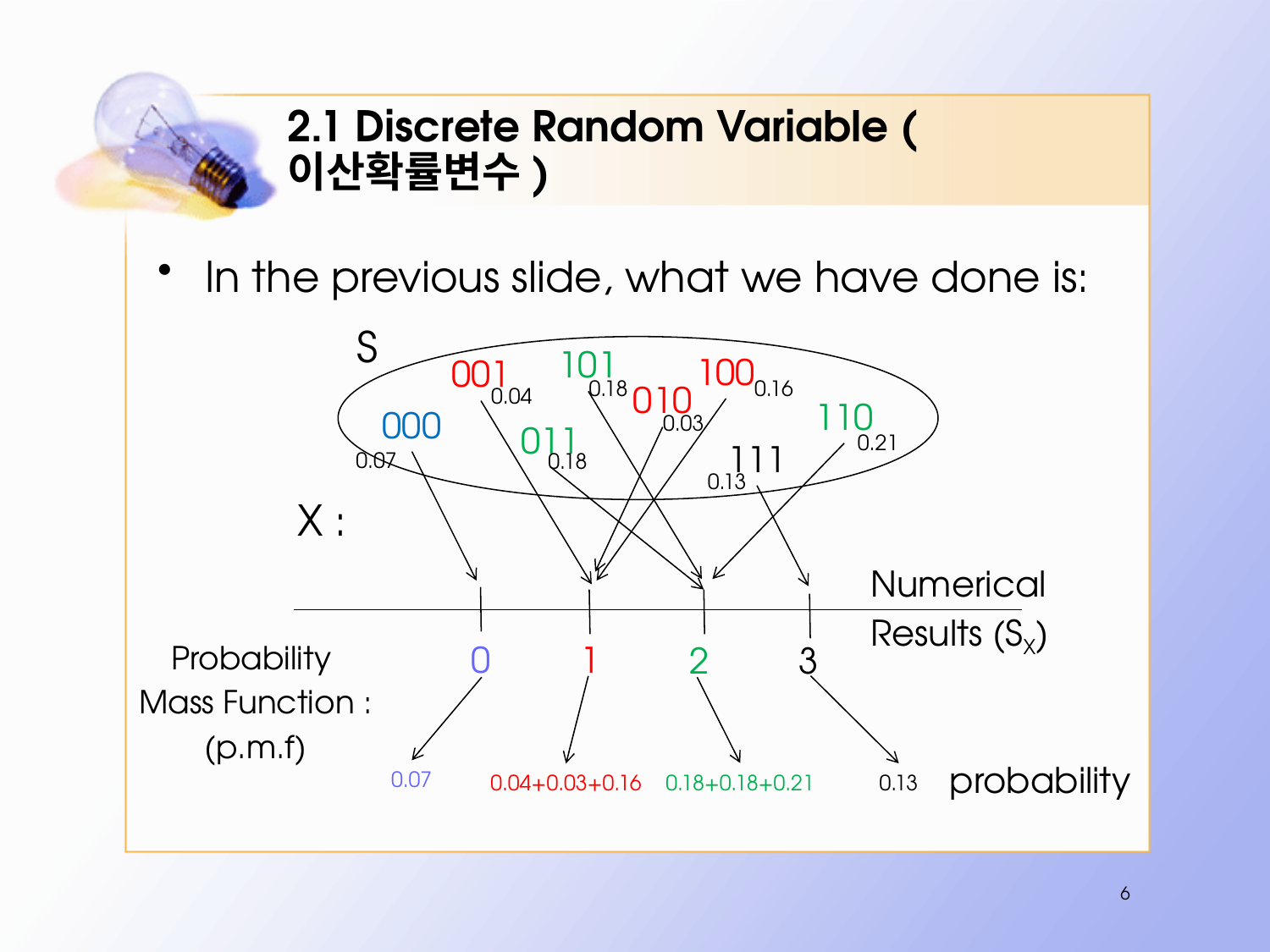

# 2.1 Discrete Random Variable (이산확률변수)
In the previous slide, what we have done is:
S

101
100
001
0.16
0.18
010
0.04
110
000
0.03
011
0.21
111
0.07
0.18
0.13
X :
Numerical
Results (SX)
Probability
Mass Function :
(p.m.f)
0
1
2
3
probability
0.07
0.18+0.18+0.21
0.13
0.04+0.03+0.16
6